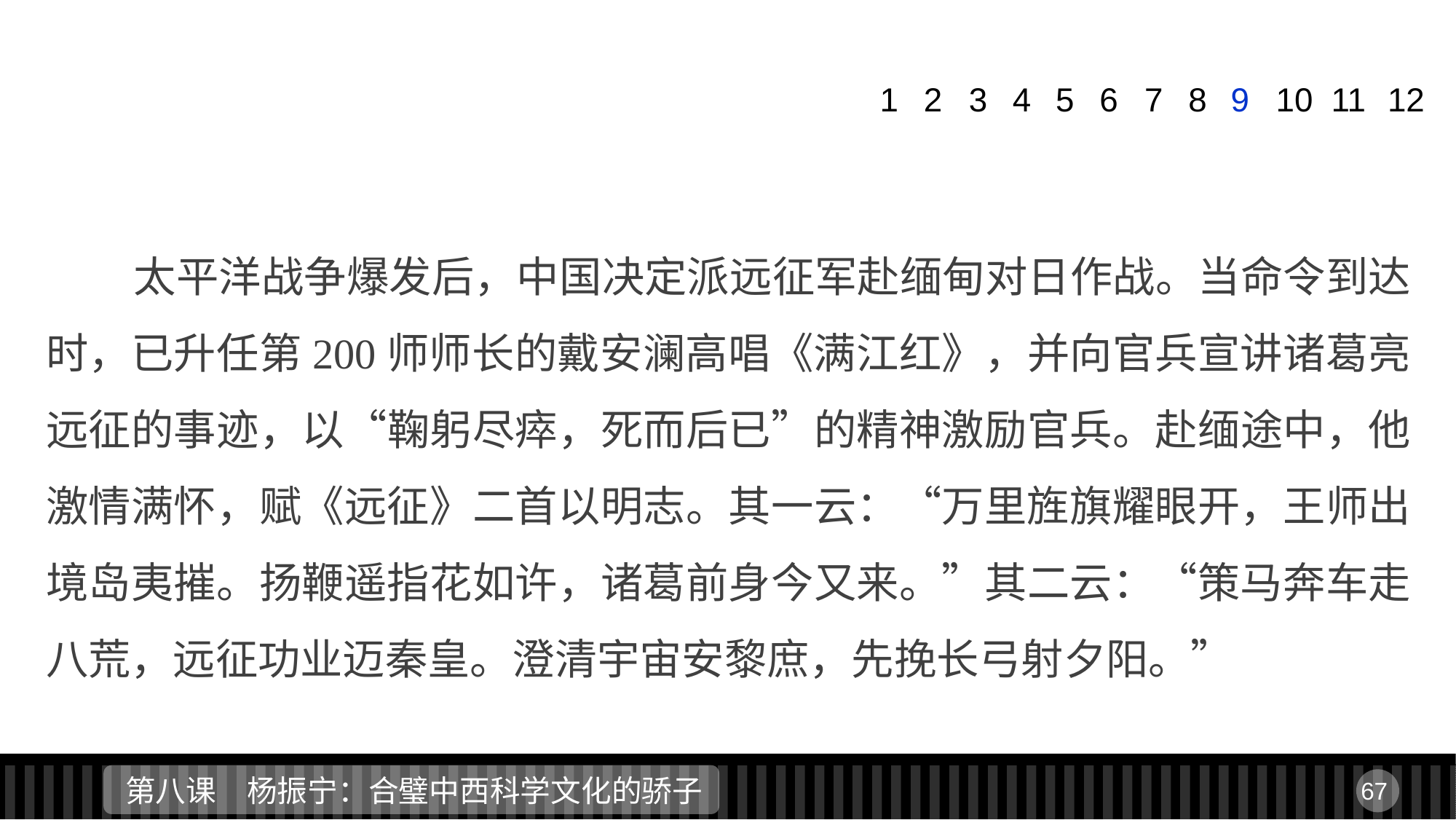

1
2
3
4
5
6
7
8
9
11
12
10
        太平洋战争爆发后，中国决定派远征军赴缅甸对日作战。当命令到达时，已升任第200师师长的戴安澜高唱《满江红》，并向官兵宣讲诸葛亮远征的事迹，以“鞠躬尽瘁，死而后已”的精神激励官兵。赴缅途中，他激情满怀，赋《远征》二首以明志。其一云：“万里旌旗耀眼开，王师出境岛夷摧。扬鞭遥指花如许，诸葛前身今又来。”其二云：“策马奔车走八荒，远征功业迈秦皇。澄清宇宙安黎庶，先挽长弓射夕阳。”